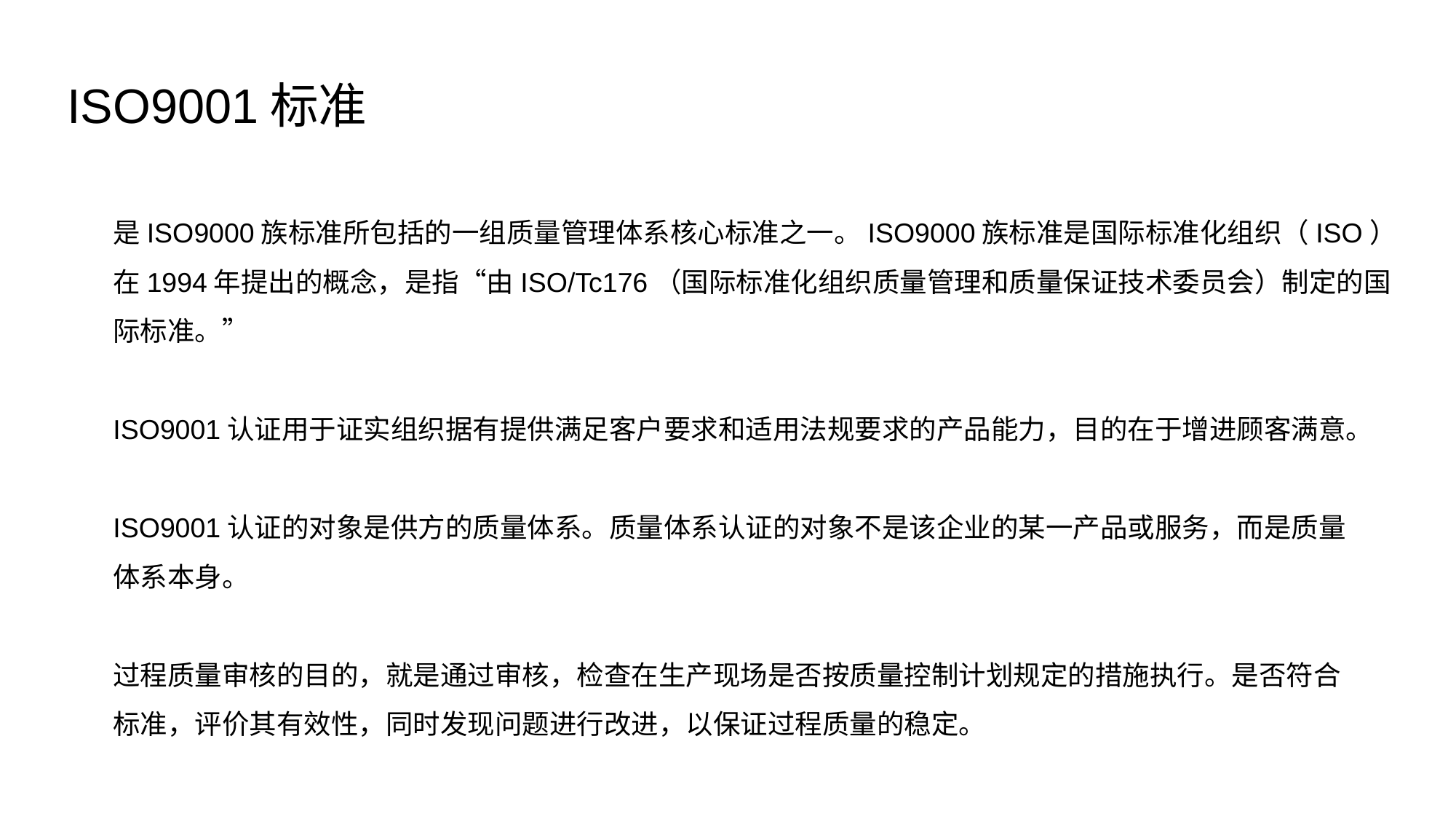

ISO9001标准
是ISO9000族标准所包括的一组质量管理体系核心标准之一。ISO9000族标准是国际标准化组织（ISO）
在1994年提出的概念，是指“由ISO/Tc176（国际标准化组织质量管理和质量保证技术委员会）制定的国
际标准。”

ISO9001认证用于证实组织据有提供满足客户要求和适用法规要求的产品能力，目的在于增进顾客满意。

ISO9001认证的对象是供方的质量体系。质量体系认证的对象不是该企业的某一产品或服务，而是质量
体系本身。

过程质量审核的目的，就是通过审核，检查在生产现场是否按质量控制计划规定的措施执行。是否符合
标准，评价其有效性，同时发现问题进行改进，以保证过程质量的稳定。